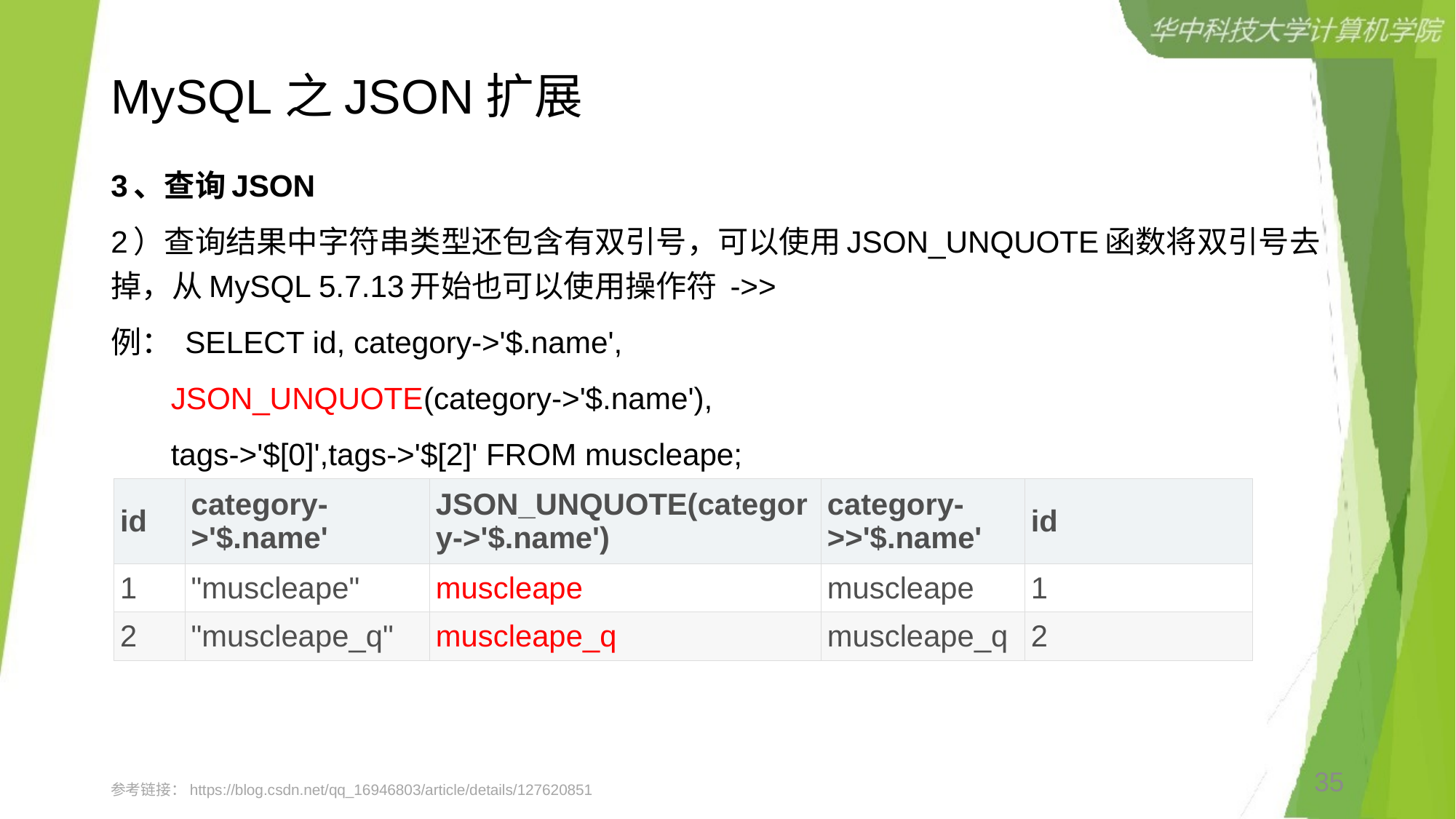

# MySQL之JSON扩展
3、查询JSON
2）查询结果中字符串类型还包含有双引号，可以使用JSON_UNQUOTE函数将双引号去掉，从MySQL 5.7.13开始也可以使用操作符 ->>
例： SELECT id, category->'$.name',
       JSON_UNQUOTE(category->'$.name'),
       tags->'$[0]',tags->'$[2]' FROM muscleape;
| id | category->'$.name' | JSON\_UNQUOTE(category->'$.name') | category->>'$.name' | id |
| --- | --- | --- | --- | --- |
| 1 | "muscleape" | muscleape | muscleape | 1 |
| 2 | "muscleape\_q" | muscleape\_q | muscleape\_q | 2 |
35
参考链接：https://blog.csdn.net/qq_16946803/article/details/127620851